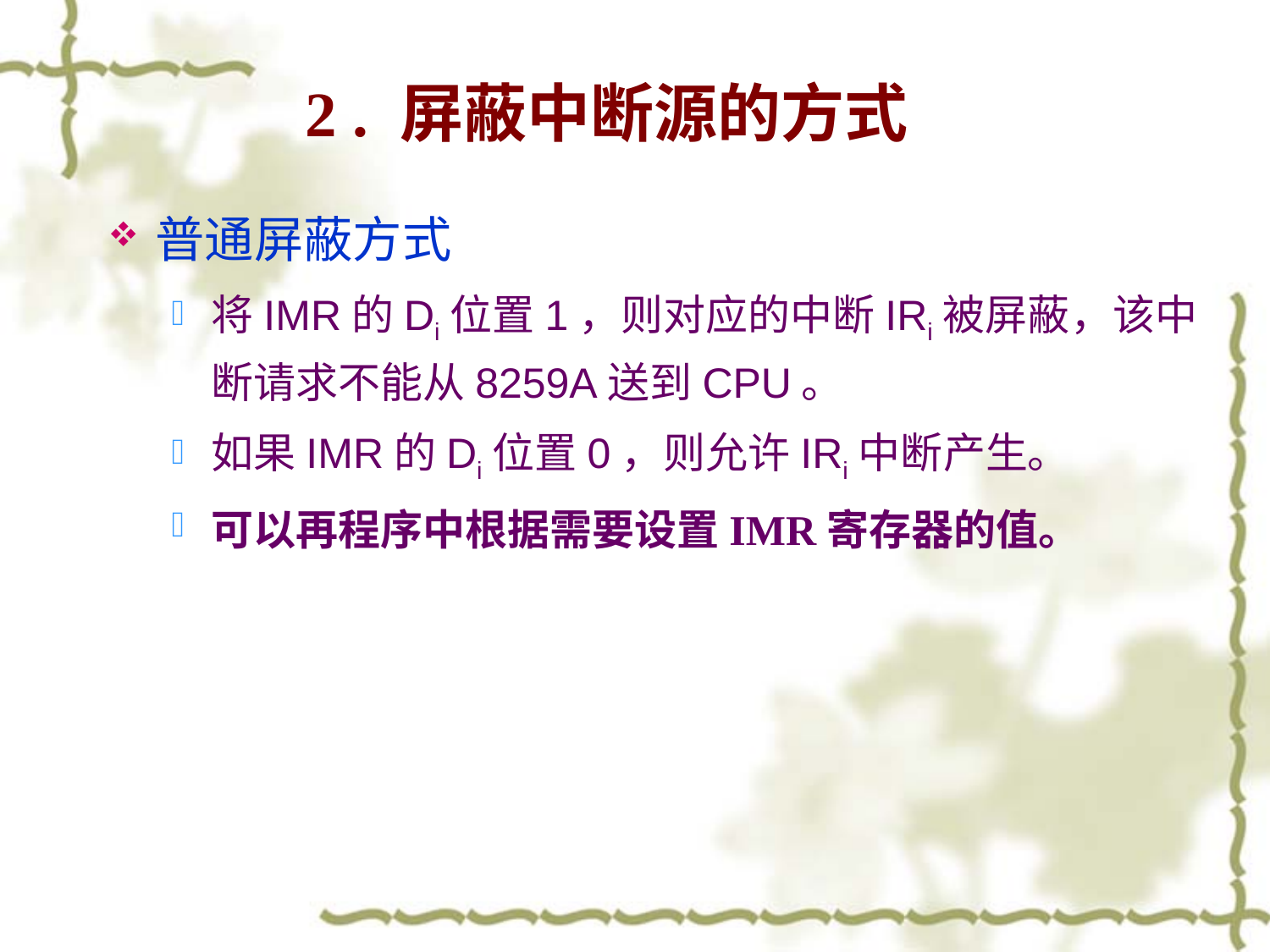

# 2 . 屏蔽中断源的方式
普通屏蔽方式
将IMR的Di位置1，则对应的中断IRi被屏蔽，该中断请求不能从8259A送到CPU。
如果IMR的Di位置0，则允许IRi中断产生。
可以再程序中根据需要设置IMR寄存器的值。
32